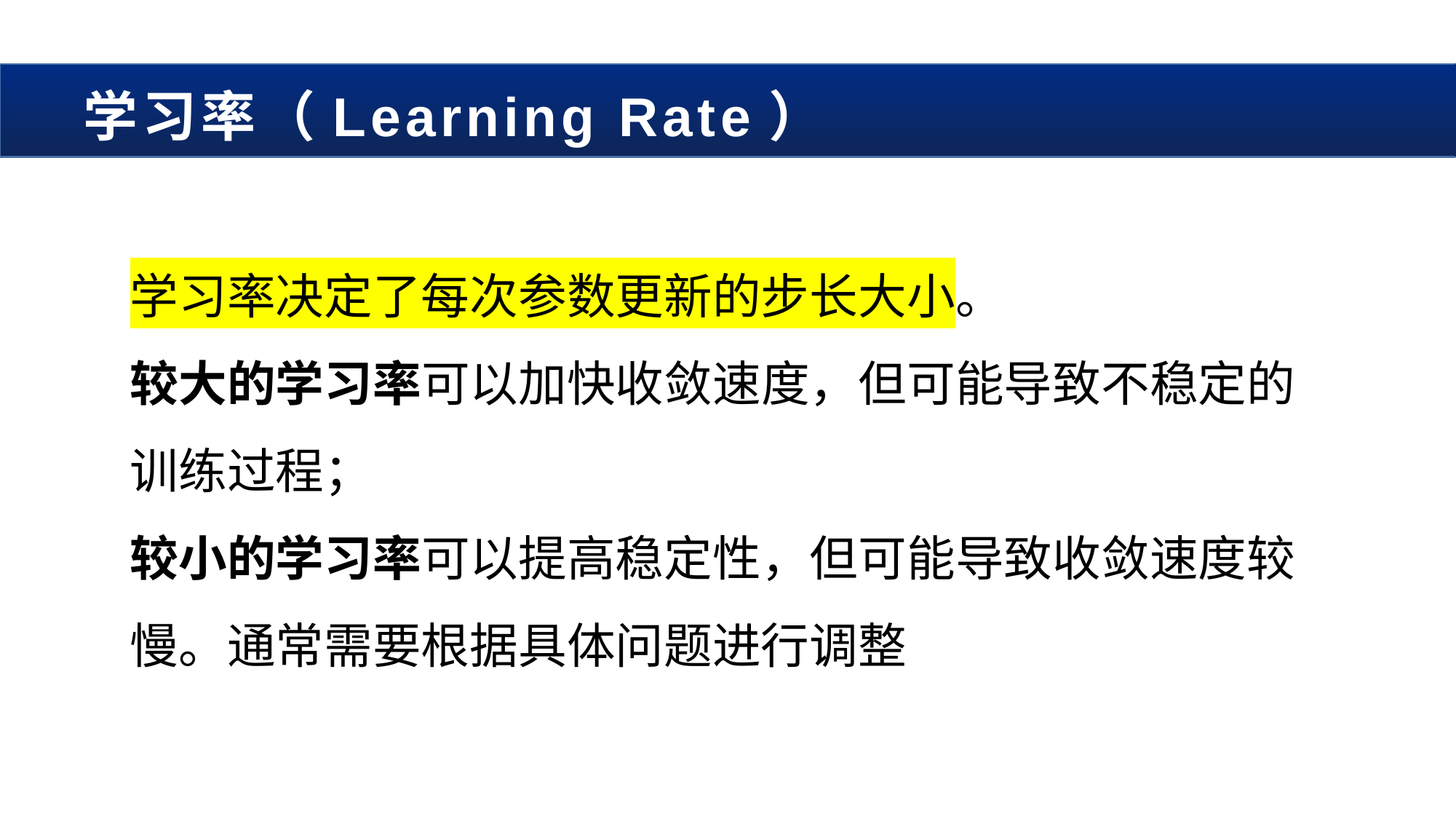

# 学习率（Learning Rate）
学习率决定了每次参数更新的步长大小。
较大的学习率可以加快收敛速度，但可能导致不稳定的训练过程；
较小的学习率可以提高稳定性，但可能导致收敛速度较慢。通常需要根据具体问题进行调整